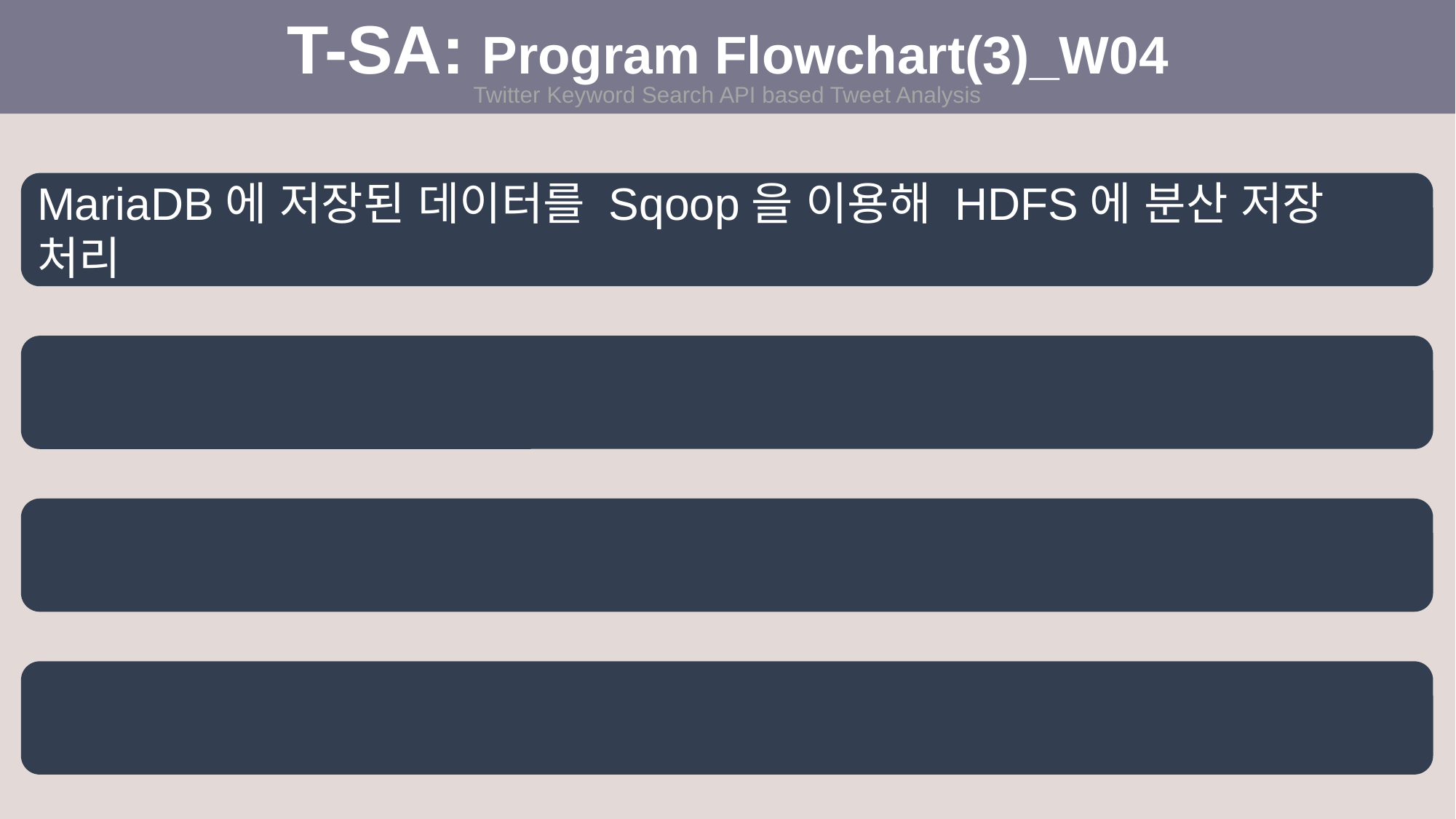

T-SA: Program Flowchart(3)_W04
Twitter Keyword Search API based Tweet Analysis

MariaDB에 저장된 데이터를 Sqoop을 이용해 HDFS에 분산 저장 처리